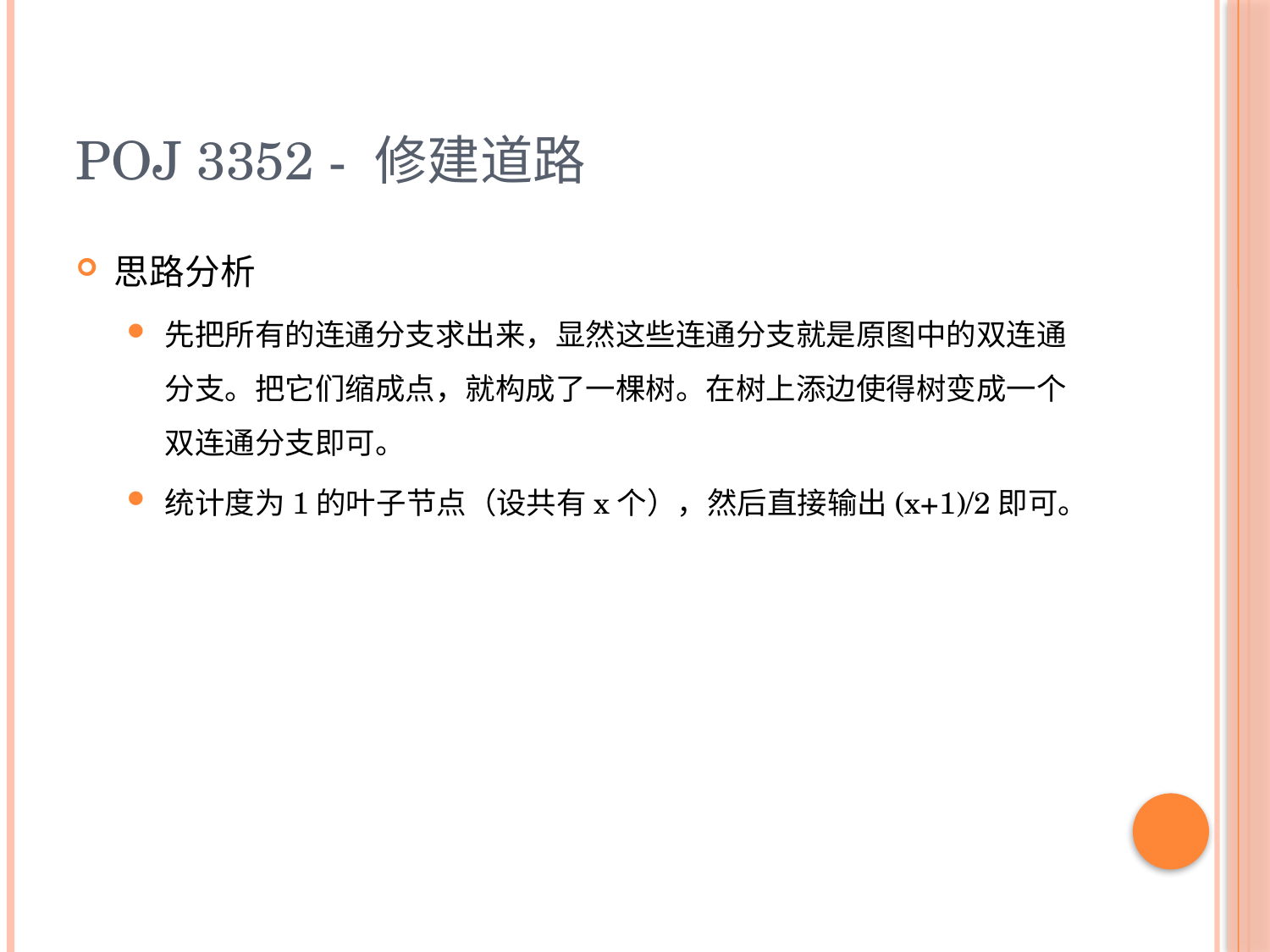

# POJ 3352 - 修建道路
思路分析
先把所有的连通分支求出来，显然这些连通分支就是原图中的双连通分支。把它们缩成点，就构成了一棵树。在树上添边使得树变成一个双连通分支即可。
统计度为1的叶子节点（设共有x个），然后直接输出(x+1)/2即可。